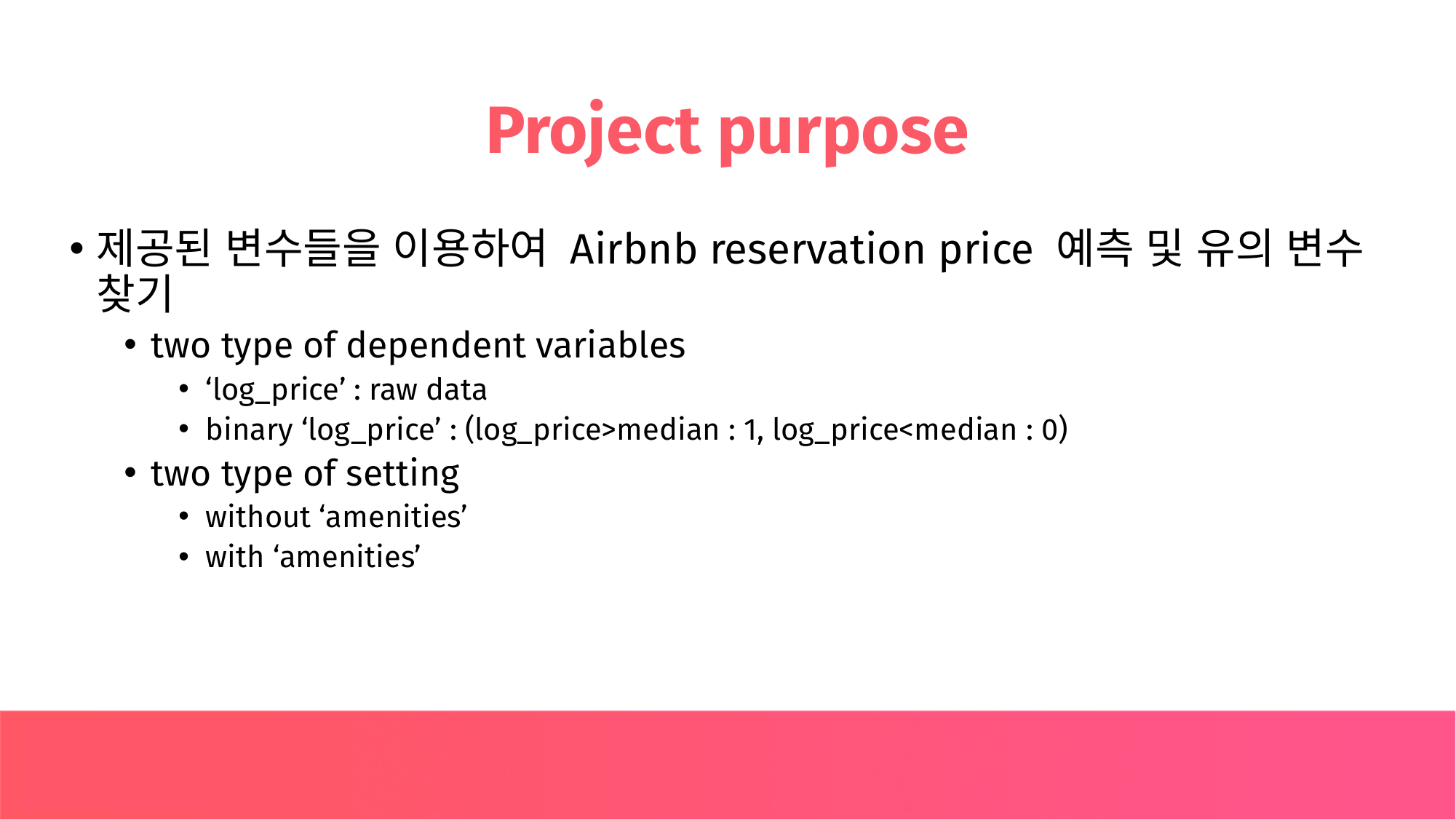

# Project purpose
제공된 변수들을 이용하여 Airbnb reservation price 예측 및 유의 변수 찾기
two type of dependent variables
‘log_price’ : raw data
binary ‘log_price’ : (log_price>median : 1, log_price<median : 0)
two type of setting
without ‘amenities’
with ‘amenities’